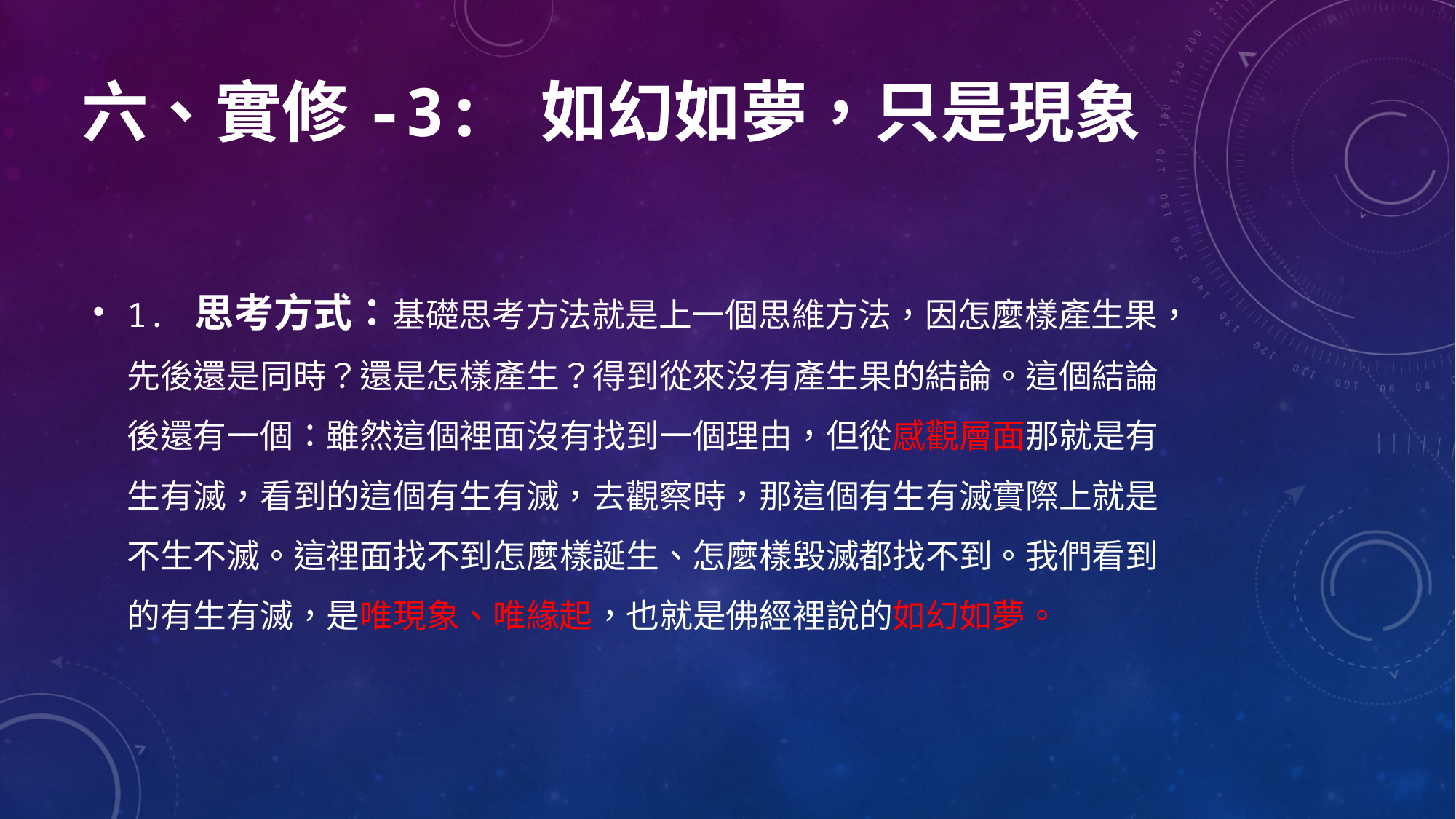

# 六、實修-3: 如幻如夢，只是現象
1. 思考方式：基礎思考方法就是上一個思維方法，因怎麼樣產生果，先後還是同時？還是怎樣產生？得到從來沒有產生果的結論。這個結論後還有一個：雖然這個裡面沒有找到一個理由，但從感觀層面那就是有生有滅，看到的這個有生有滅，去觀察時，那這個有生有滅實際上就是不生不滅。這裡面找不到怎麼樣誕生、怎麼樣毀滅都找不到。我們看到的有生有滅，是唯現象、唯緣起，也就是佛經裡說的如幻如夢。